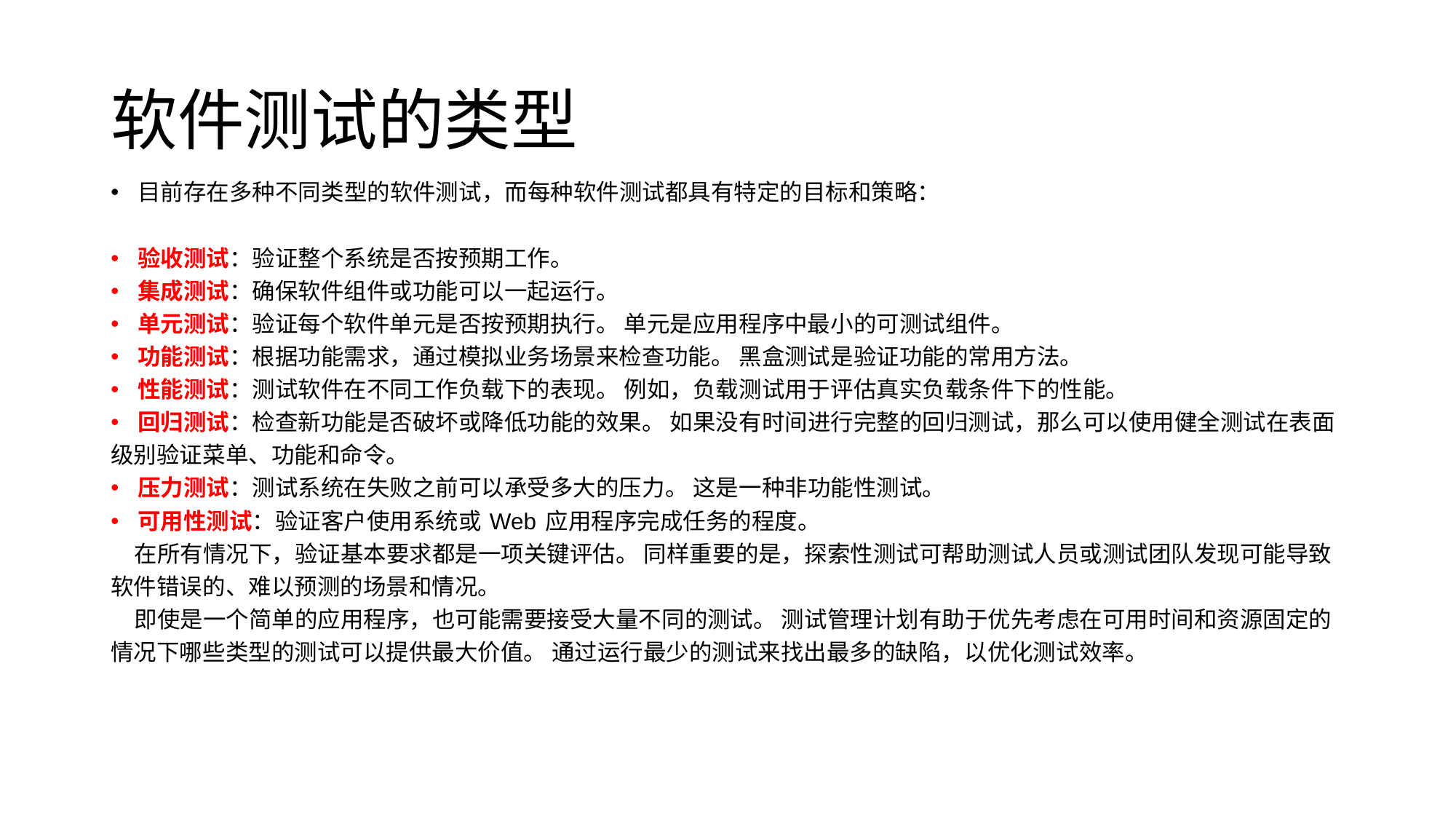

# 软件测试的类型
目前存在多种不同类型的软件测试，而每种软件测试都具有特定的目标和策略：

验收测试：验证整个系统是否按预期工作。
集成测试：确保软件组件或功能可以一起运行。
单元测试：验证每个软件单元是否按预期执行。 单元是应用程序中最小的可测试组件。
功能测试：根据功能需求，通过模拟业务场景来检查功能。 黑盒测试是验证功能的常用方法。
性能测试：测试软件在不同工作负载下的表现。 例如，负载测试用于评估真实负载条件下的性能。
回归测试：检查新功能是否破坏或降低功能的效果。 如果没有时间进行完整的回归测试，那么可以使用健全测试在表面
级别验证菜单、功能和命令。
压力测试：测试系统在失败之前可以承受多大的压力。 这是一种非功能性测试。
可用性测试：验证客户使用系统或 Web 应用程序完成任务的程度。
    在所有情况下，验证基本要求都是一项关键评估。 同样重要的是，探索性测试可帮助测试人员或测试团队发现可能导致
软件错误的、难以预测的场景和情况。
    即使是一个简单的应用程序，也可能需要接受大量不同的测试。 测试管理计划有助于优先考虑在可用时间和资源固定的
情况下哪些类型的测试可以提供最大价值。 通过运行最少的测试来找出最多的缺陷，以优化测试效率。